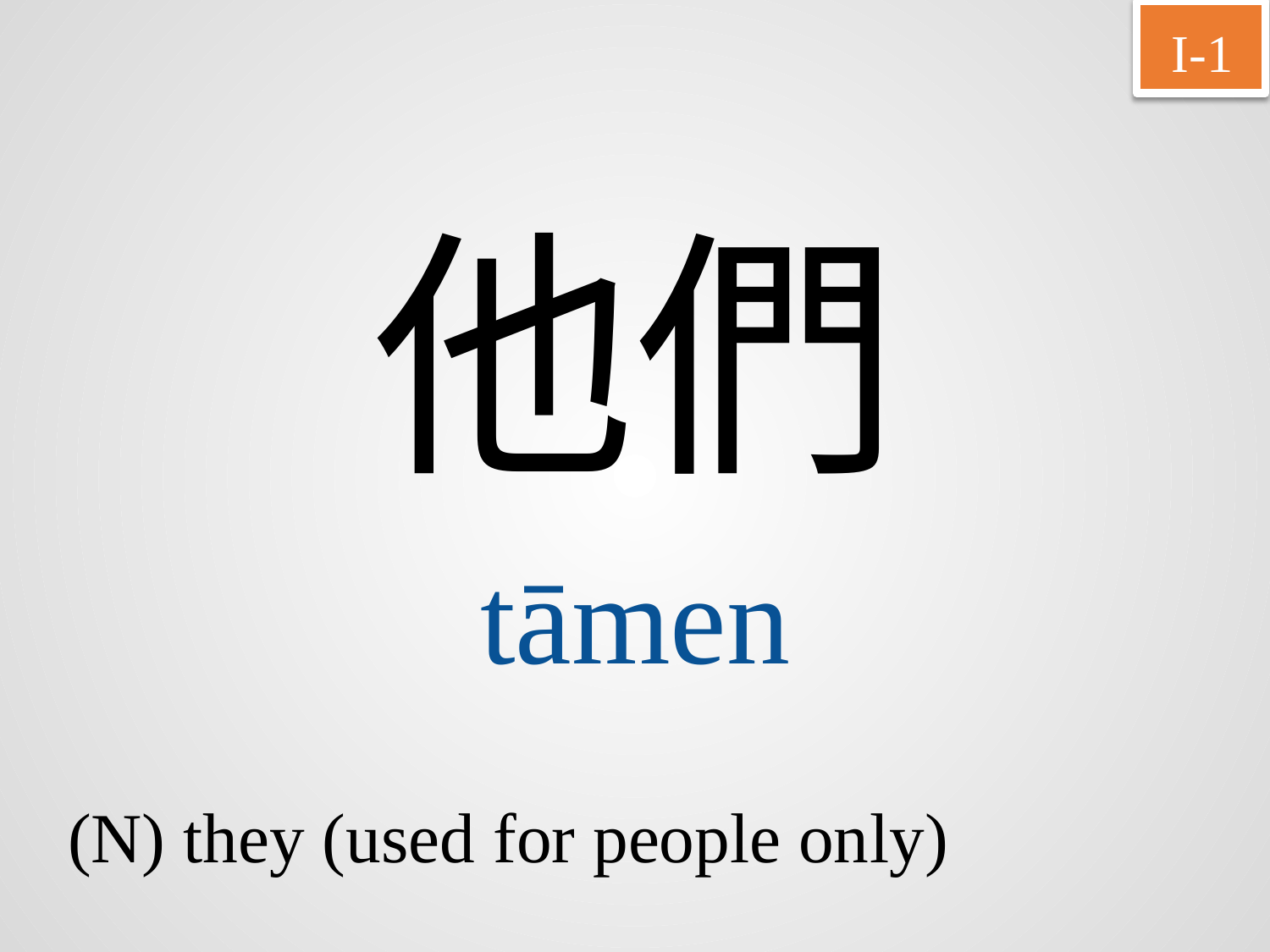

I-1

他們
tāmen
(N) they (used for people only)